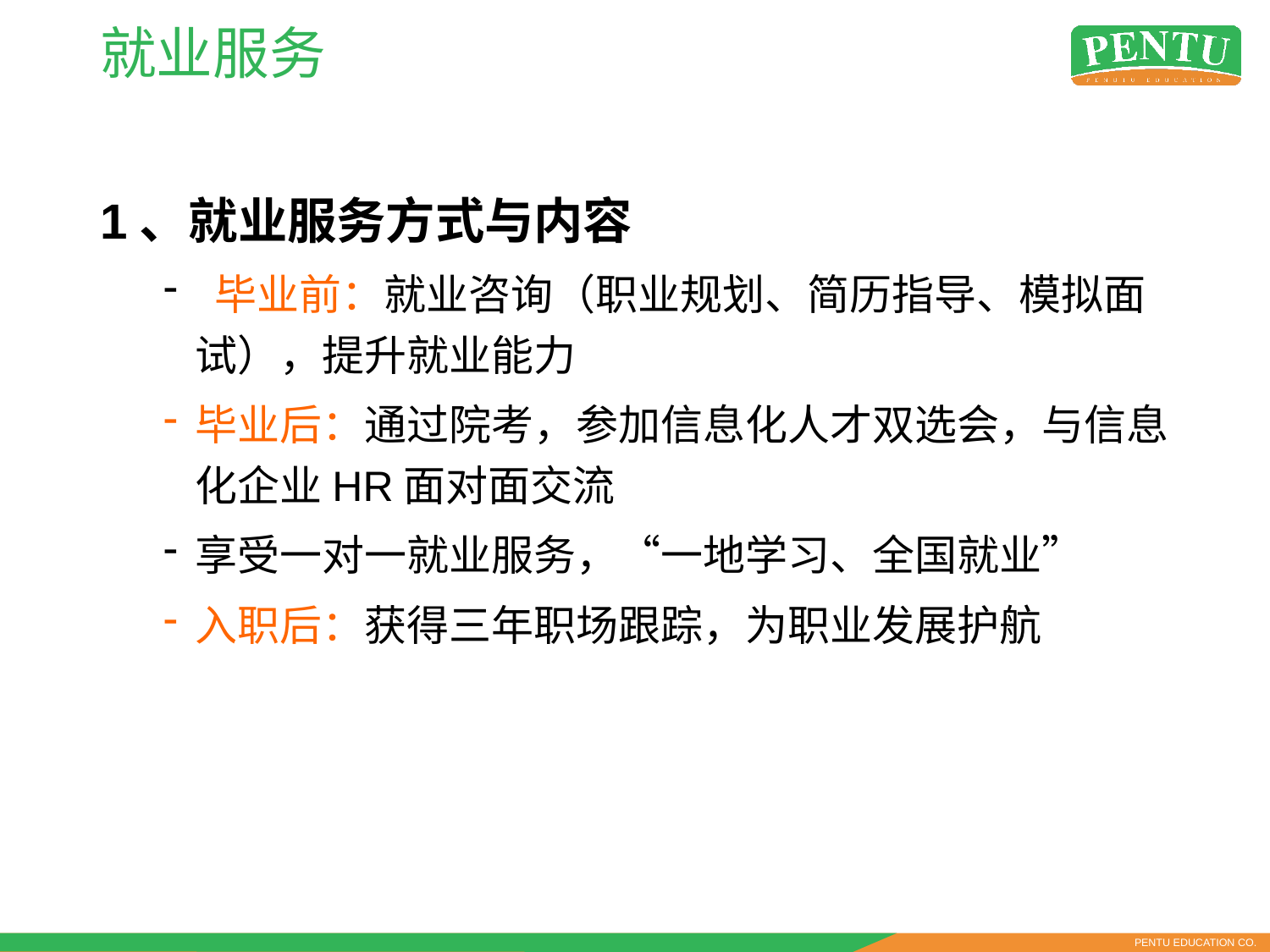

# 就业服务
1、就业服务方式与内容
 毕业前：就业咨询（职业规划、简历指导、模拟面试），提升就业能力
毕业后：通过院考，参加信息化人才双选会，与信息化企业HR面对面交流
享受一对一就业服务，“一地学习、全国就业”
入职后：获得三年职场跟踪，为职业发展护航